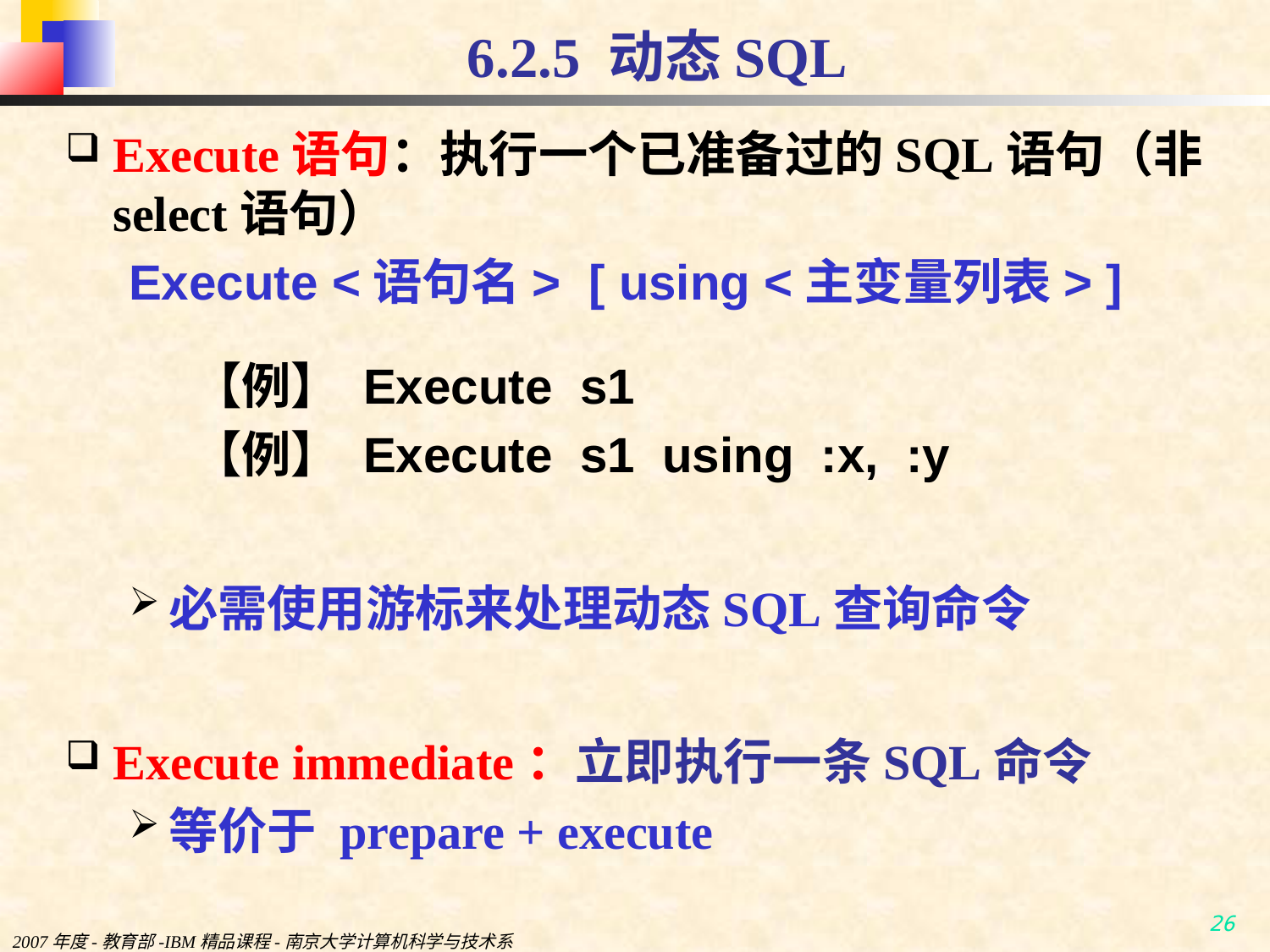

# 6.2.5 动态SQL
Execute语句：执行一个已准备过的SQL语句（非select语句）
Execute <语句名>  [ using <主变量列表> ]

【例】 Execute  s1
【例】 Execute  s1  using  :x,  :y

必需使用游标来处理动态SQL查询命令

Execute immediate：立即执行一条SQL命令
等价于 prepare + execute
26
2007年度-教育部-IBM精品课程-南京大学计算机科学与技术系